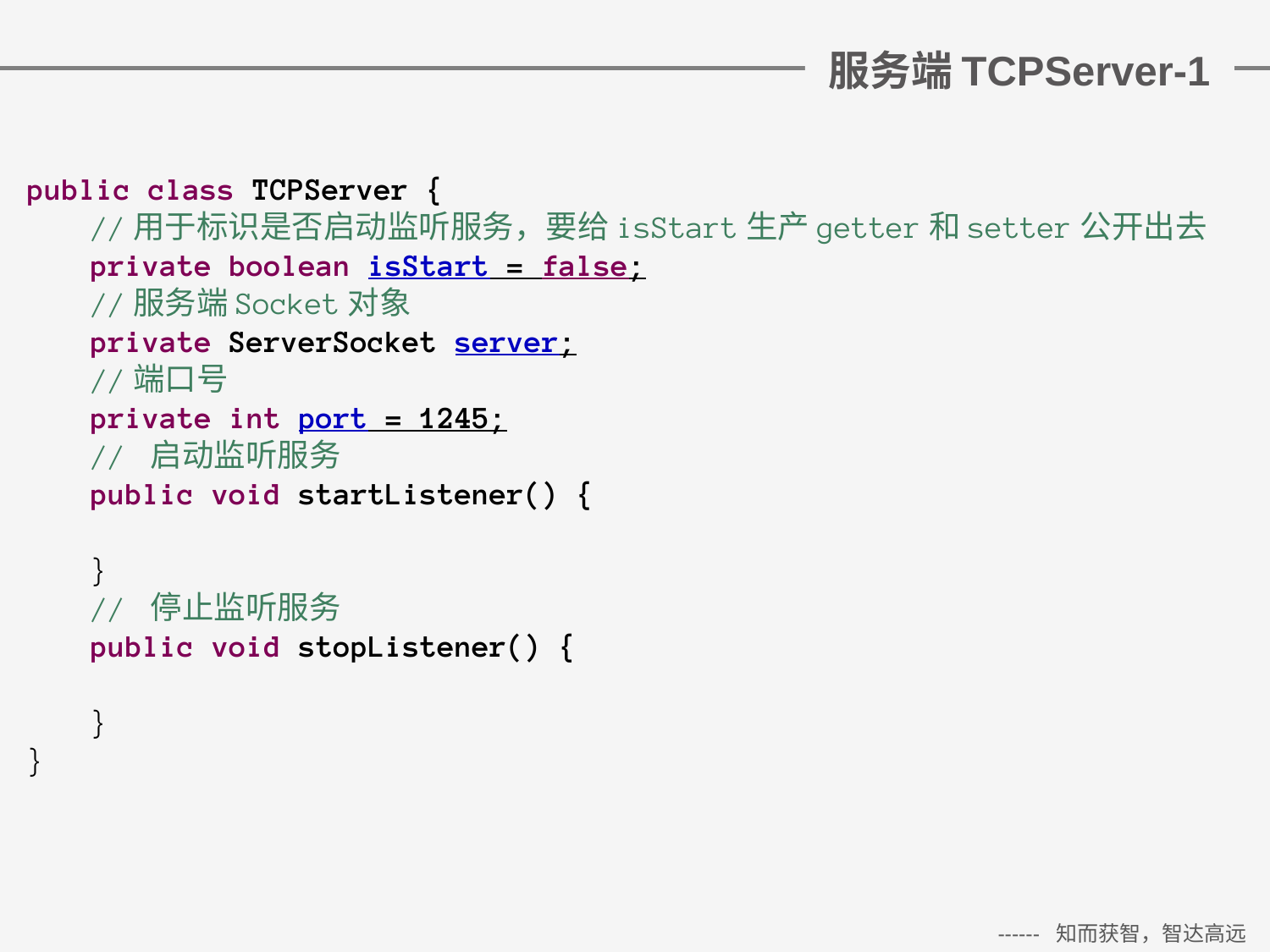

# 服务端TCPServer-1
public class TCPServer {
//用于标识是否启动监听服务，要给isStart生产getter和setter公开出去
private boolean isStart = false;
//服务端Socket对象
private ServerSocket server;
//端口号
private int port = 1245;
// 启动监听服务
public void startListener() {

}
// 停止监听服务
public void stopListener() {

}
}